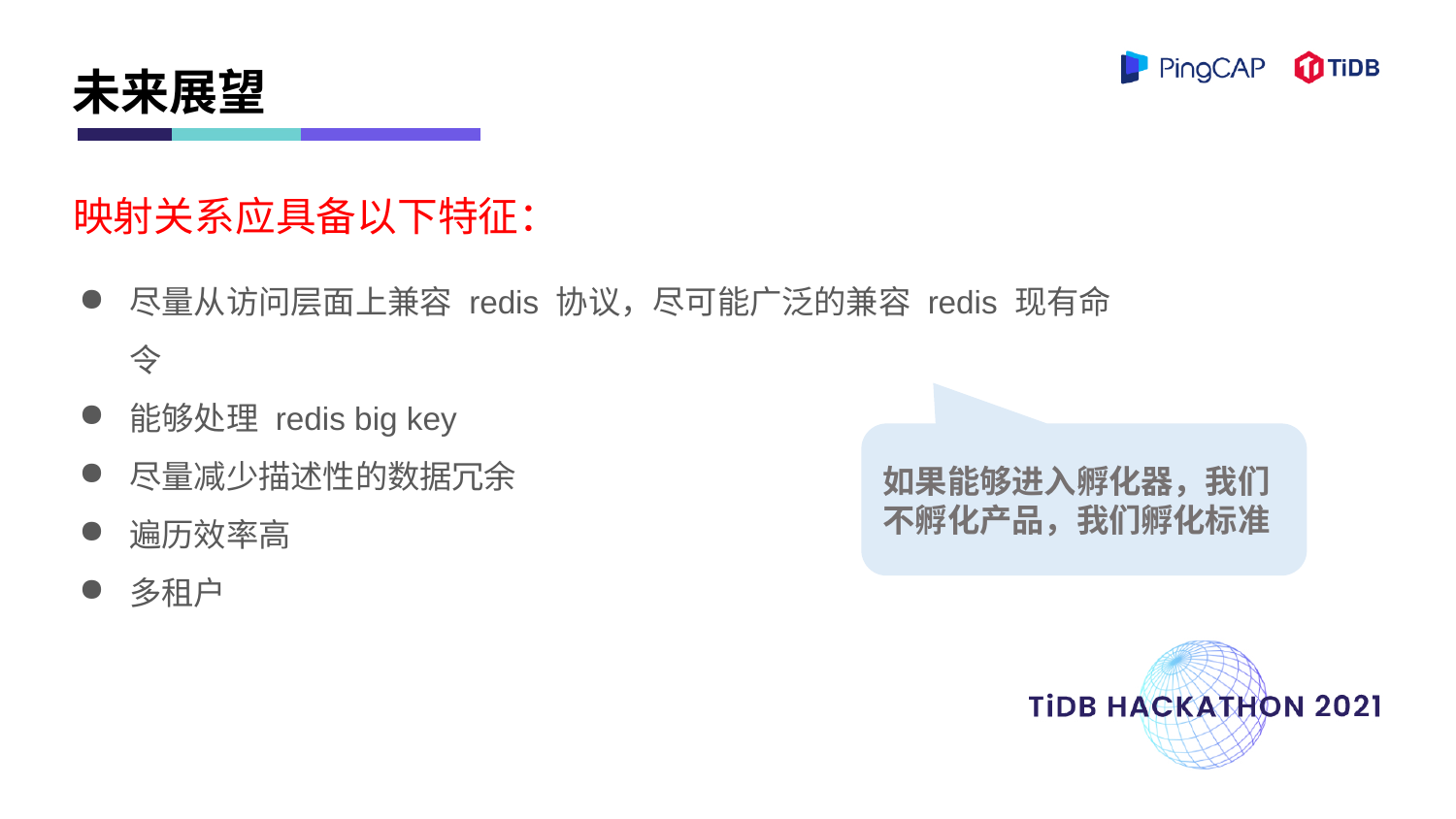

未来展望
映射关系应具备以下特征：
尽量从访问层面上兼容 redis 协议，尽可能广泛的兼容 redis 现有命令
能够处理 redis big key
尽量减少描述性的数据冗余
遍历效率高
多租户
如果能够进入孵化器，我们不孵化产品，我们孵化标准